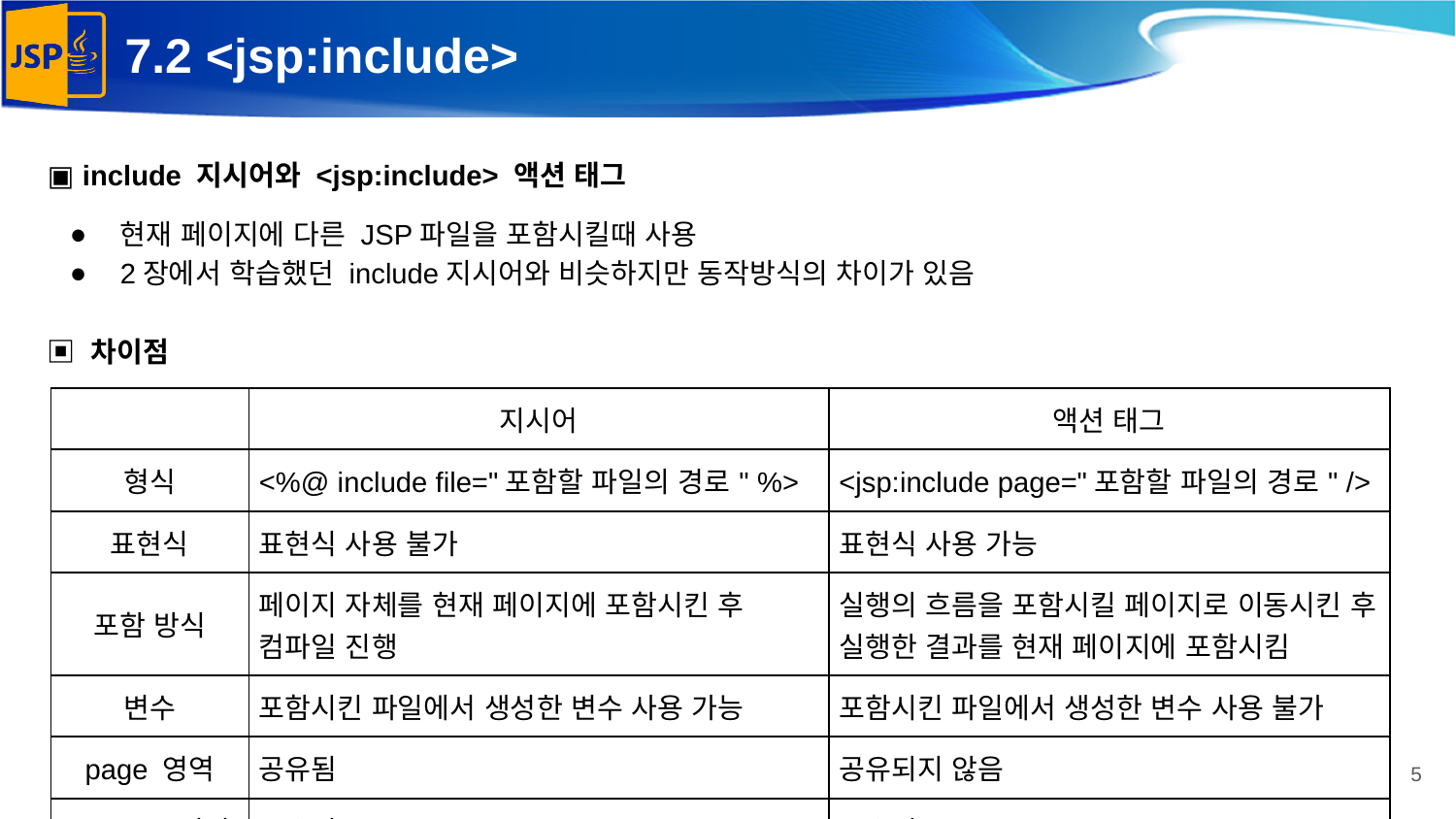

# 7.2 <jsp:include>
▣ include 지시어와 <jsp:include> 액션 태그
현재 페이지에 다른 JSP파일을 포함시킬때 사용
2장에서 학습했던 include지시어와 비슷하지만 동작방식의 차이가 있음

▣ 차이점
|  | 지시어 | 액션 태그 |
| --- | --- | --- |
| 형식 | <%@ include file="포함할 파일의 경로" %> | <jsp:include page="포함할 파일의 경로" /> |
| 표현식 | 표현식 사용 불가 | 표현식 사용 가능 |
| 포함 방식 | 페이지 자체를 현재 페이지에 포함시킨 후 컴파일 진행 | 실행의 흐름을 포함시킬 페이지로 이동시킨 후 실행한 결과를 현재 페이지에 포함시킴 |
| 변수 | 포함시킨 파일에서 생성한 변수 사용 가능 | 포함시킨 파일에서 생성한 변수 사용 불가 |
| page 영역 | 공유됨 | 공유되지 않음 |
| request 영역 | 공유됨 | 공유됨 |
5